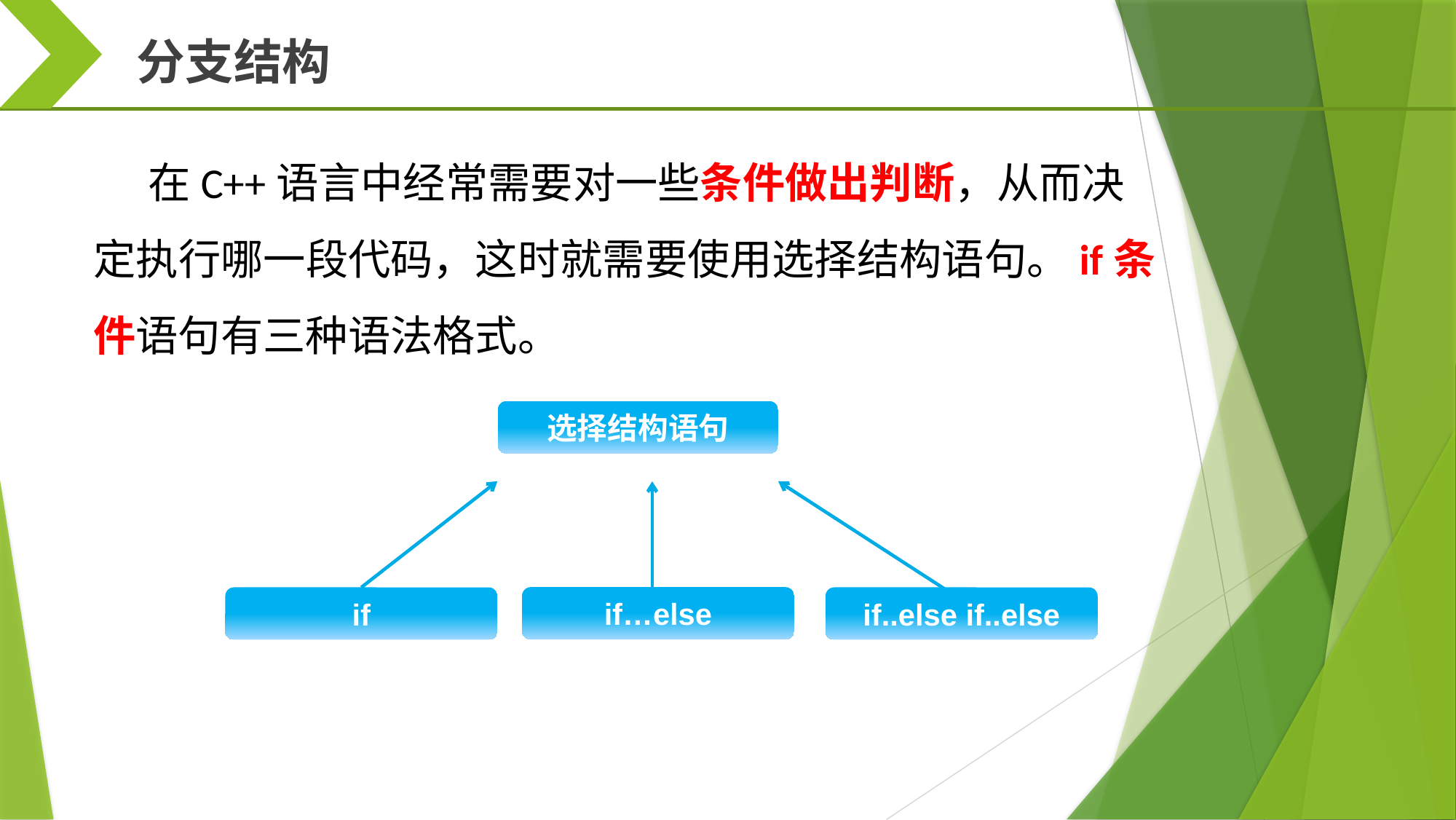

分支结构
在C++语言中经常需要对一些条件做出判断，从而决定执行哪一段代码，这时就需要使用选择结构语句。if条件语句有三种语法格式。
选择结构语句
if
if…else
if..else if..else